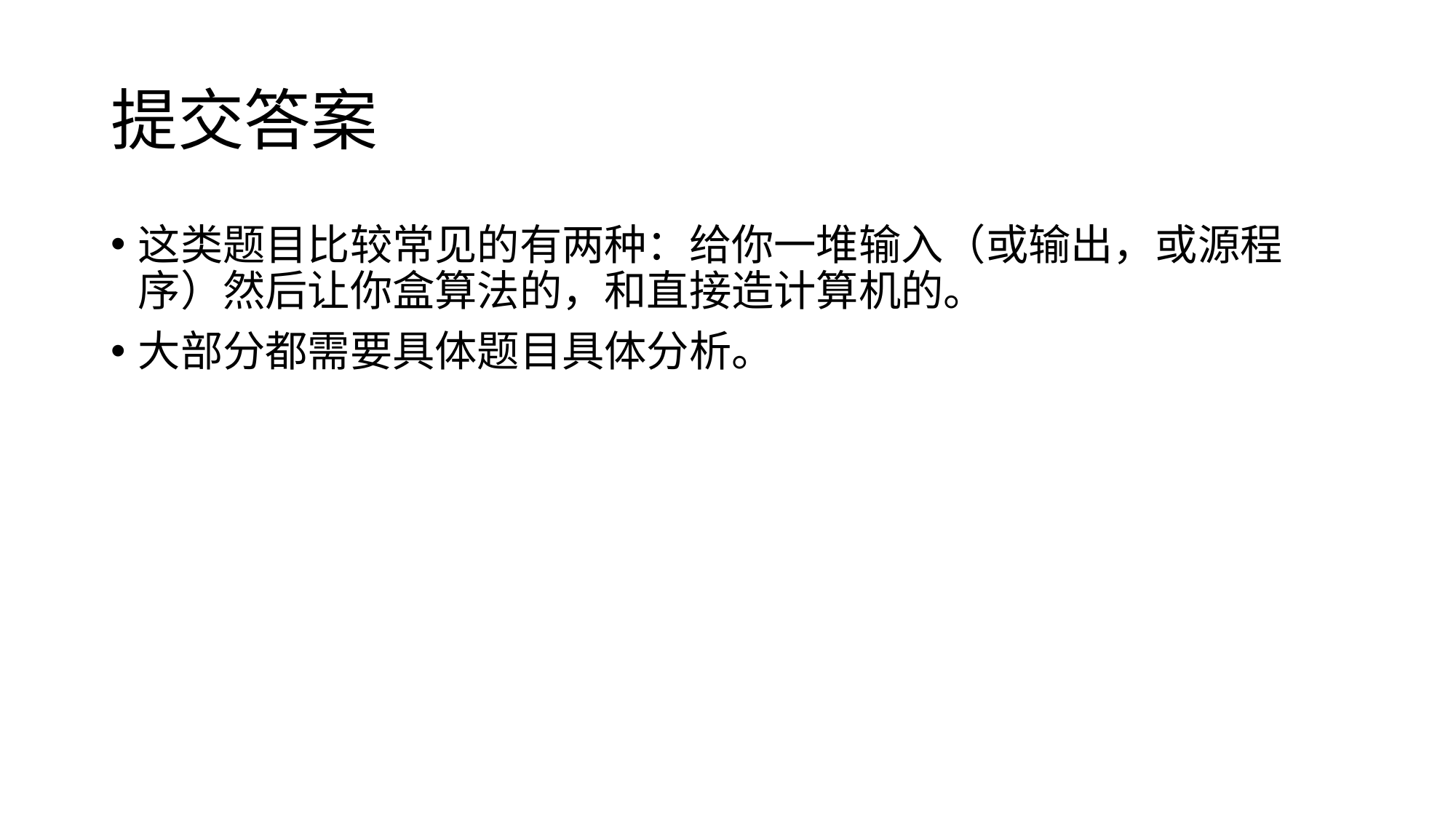

# 提交答案
这类题目比较常见的有两种：给你一堆输入（或输出，或源程序）然后让你盒算法的，和直接造计算机的。
大部分都需要具体题目具体分析。